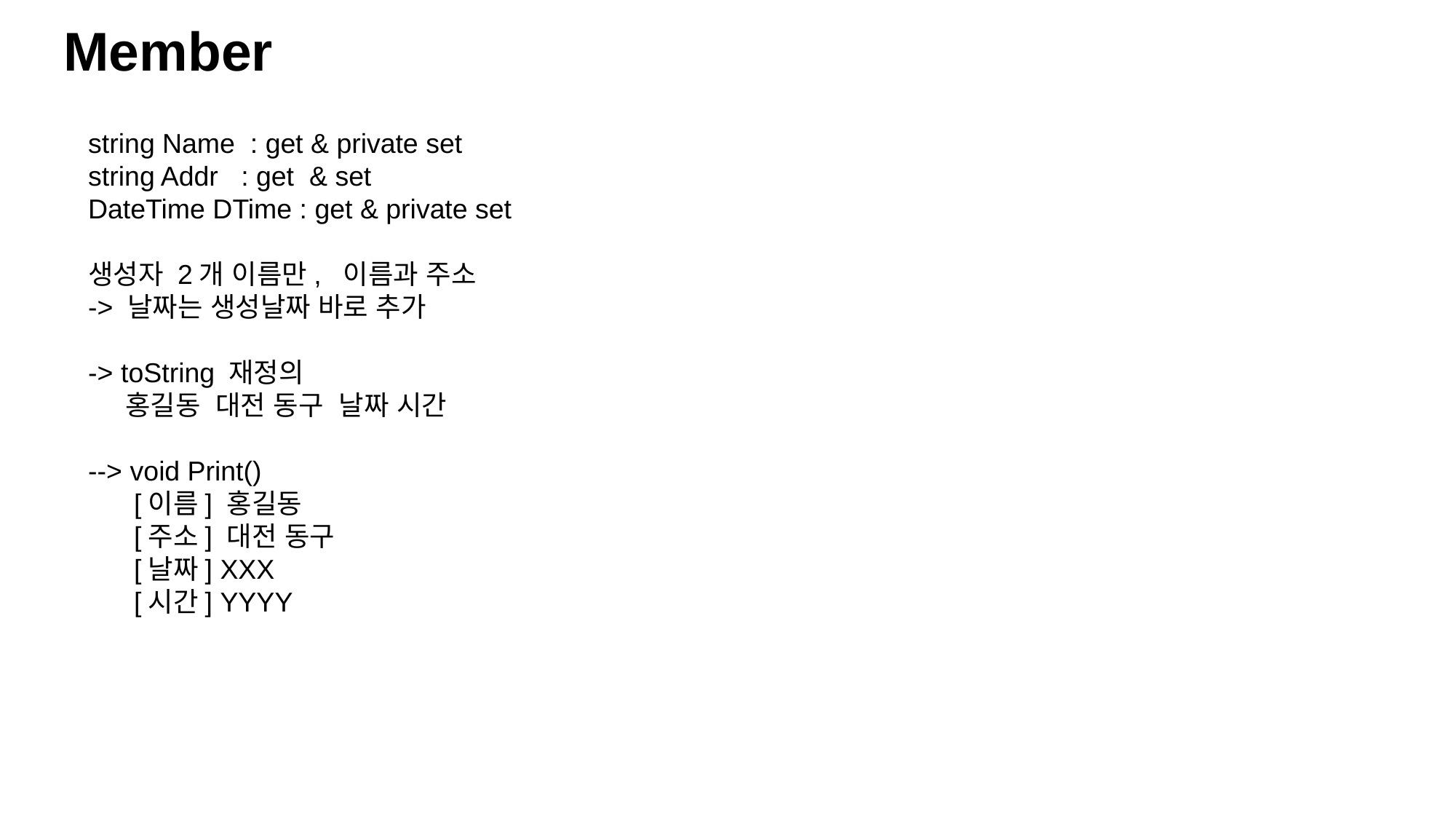

Member
string Name  : get & private set
string Addr   : get  & set
DateTime DTime : get & private set

생성자 2개 이름만,  이름과 주소
-> 날짜는 생성날짜 바로 추가

-> toString 재정의
    홍길동  대전 동구  날짜 시간

--> void Print()
      [이름] 홍길동
      [주소] 대전 동구
      [날짜] XXX
      [시간] YYYY